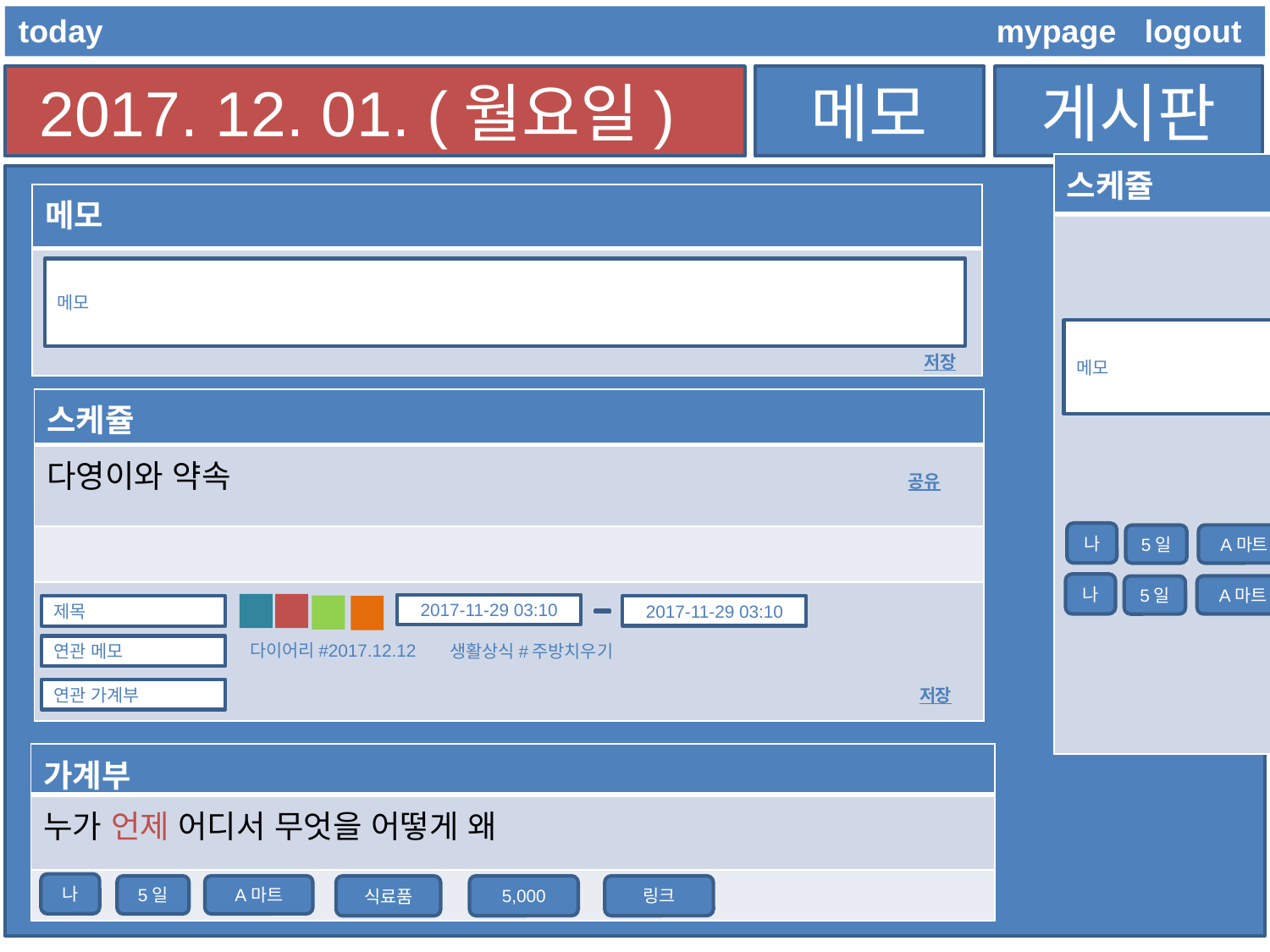

today
mypage
logout

2017. 12. 01. (월요일)
메모
게시판
| 스케쥴 |
| --- |
|  |

| 메모 |
| --- |
| 다영이가 남자친구 생겼다고 한다. |
저장
메모
메모
저장
| 스케쥴 |
| --- |
| 다영이와 약속 |
|  |
|  |
공유
나
식료품
5,000
링크
A마트
5일
삭제
나
식료품
5,000
링크
A마트
삭제
5일

2017-11-29 03:10

2017-11-29 03:10

제목

다이어리#2017.12.12
연관 메모
생활상식#주방치우기
연관 가계부
저장
공유
닫기
| 가계부 |
| --- |
| 누가 언제 어디서 무엇을 어떻게 왜 |
|  |
나
A마트
5일
5,000
링크
식료품